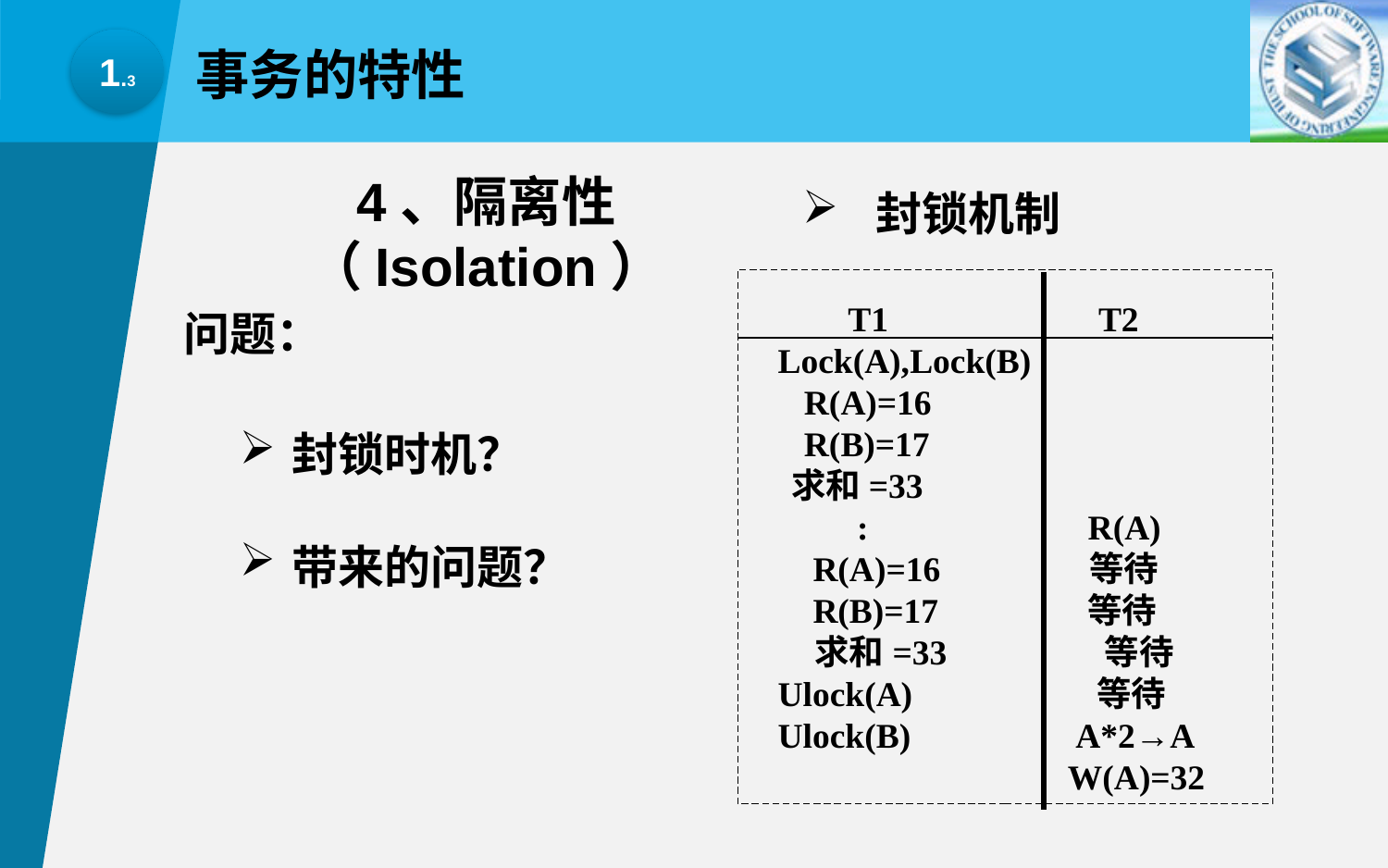

1.3
事务的特性
 封锁机制
4、隔离性（Isolation）
           T1                        T2
   Lock(A),Lock(B)
      R(A)=16
      R(B)=17
    求和=33
            :                         R(A)
       R(A)=16                等待
       R(B)=17                等待
       求和=33                 等待
   Ulock(A)                    等待
   Ulock(B)                   A*2→A
                                    W(A)=32
问题：
封锁时机？
带来的问题？